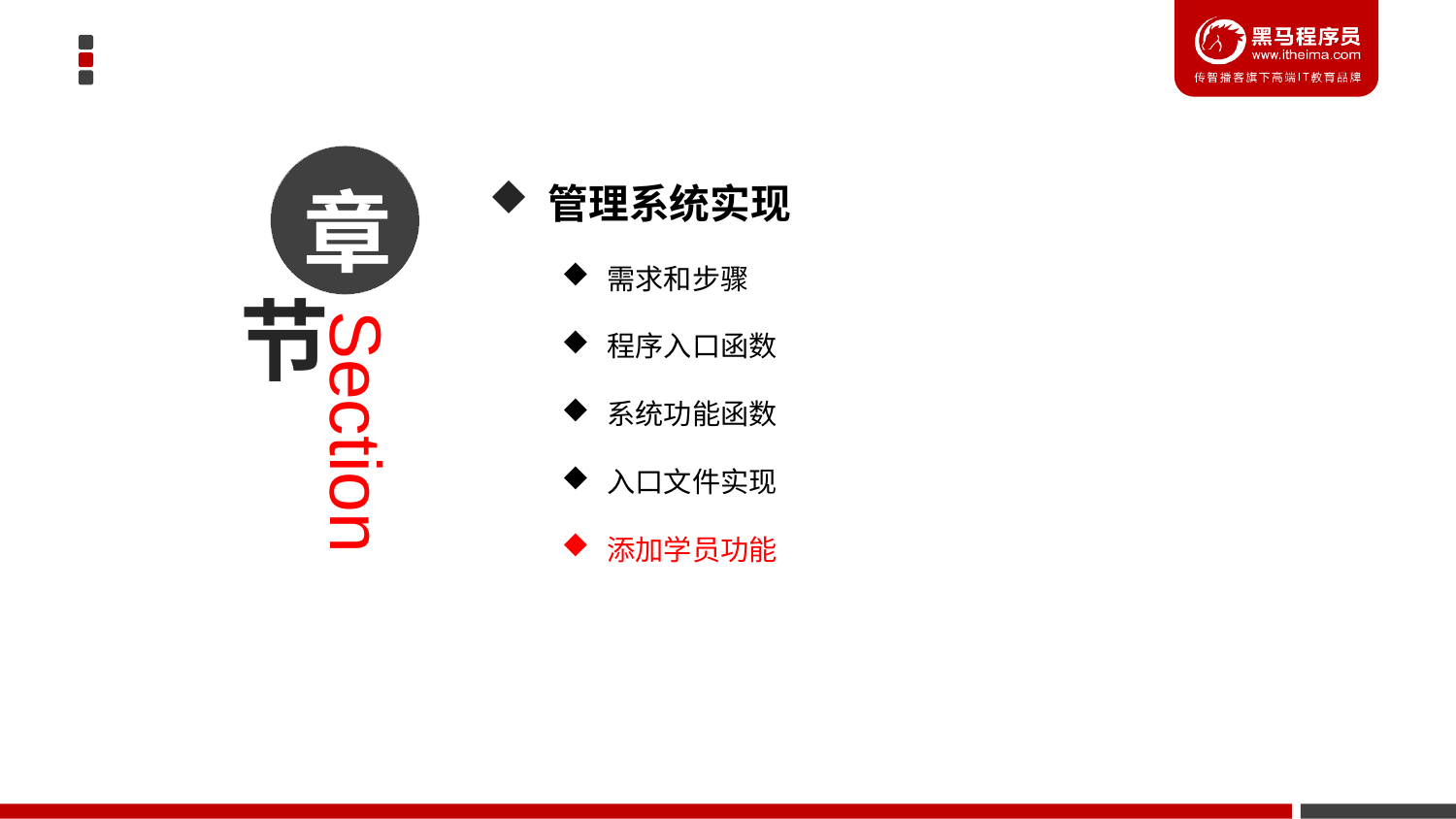

管理系统实现
需求和步骤
程序入口函数
系统功能函数
入口文件实现
添加学员功能
章
节
Section